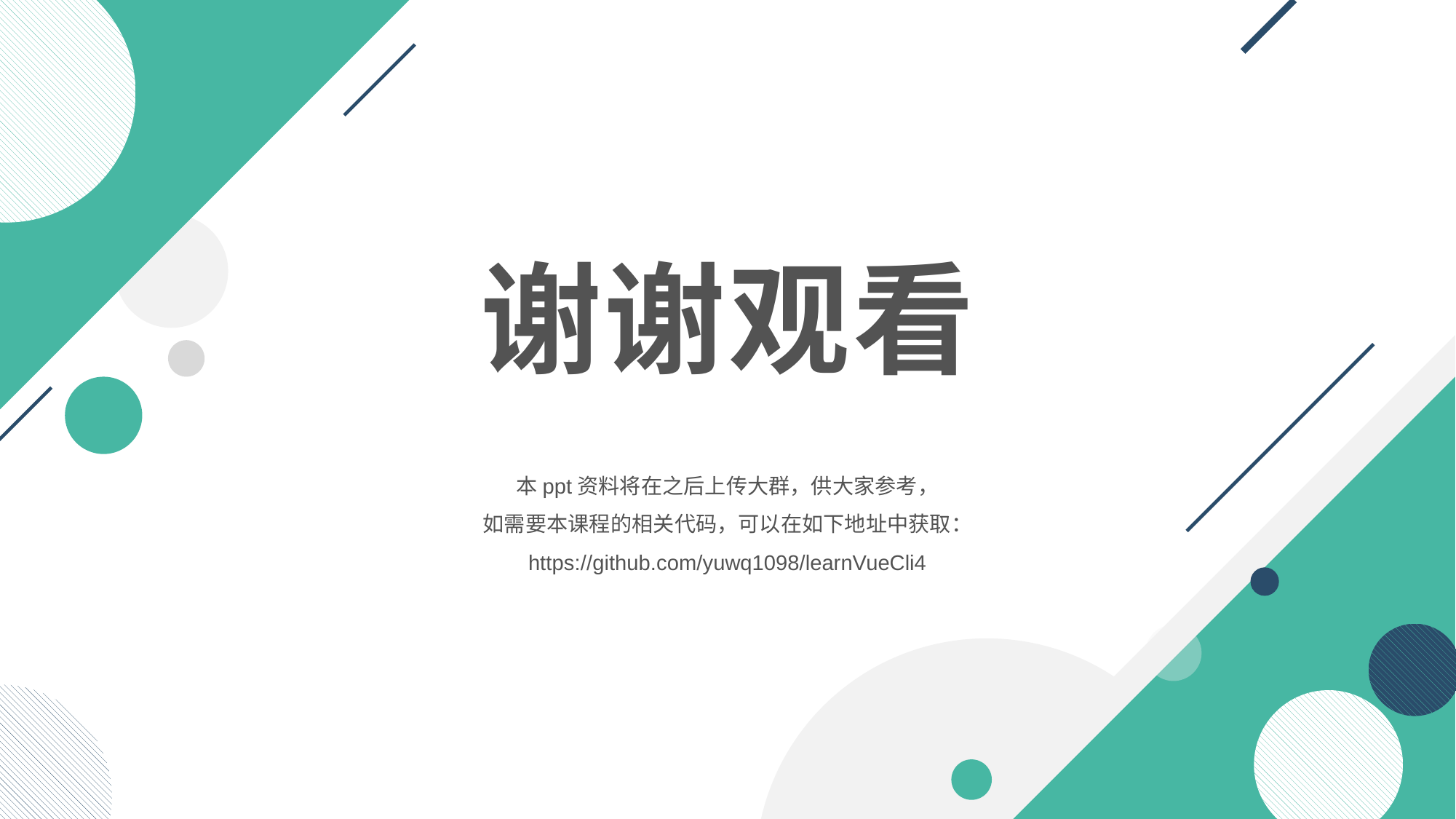

谢谢观看

本ppt资料将在之后上传大群，供大家参考，
如需要本课程的相关代码，可以在如下地址中获取：
https://github.com/yuwq1098/learnVueCli4